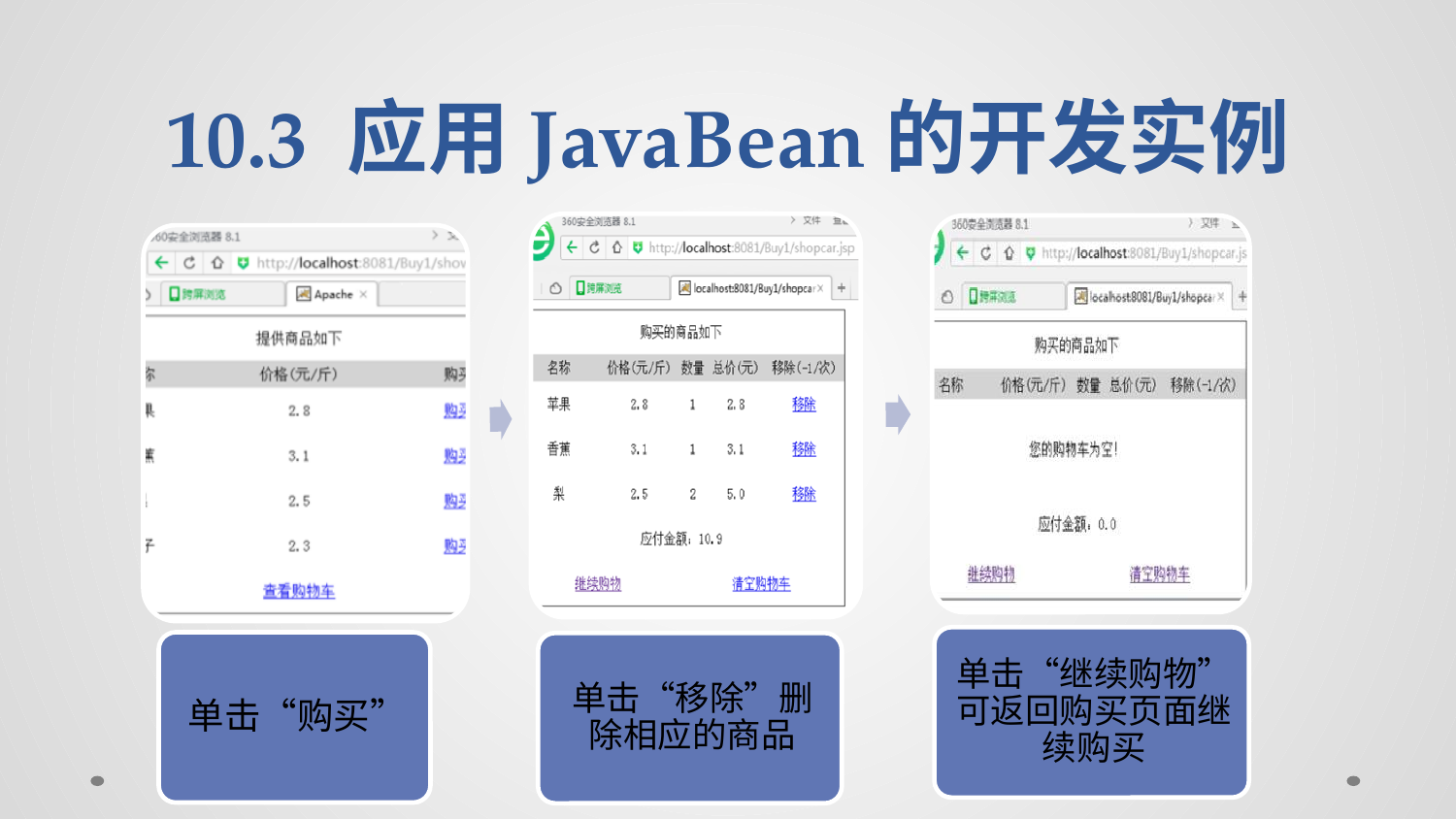

# 10.3 应用JavaBean的开发实例
单击“购买”

单击“移除”删除相应的商品

单击“继续购物”可返回购买页面继续购买